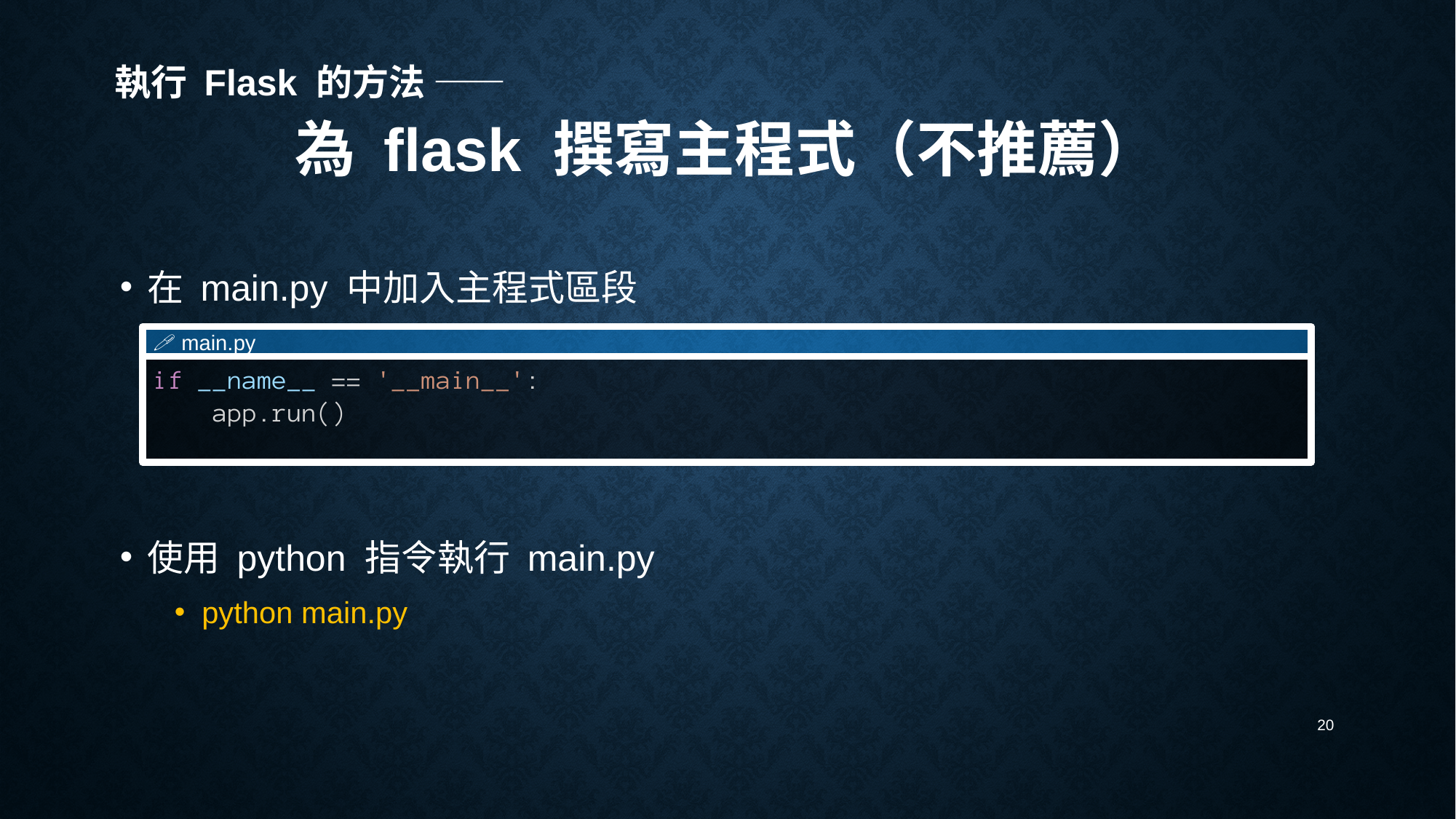

執行 Flask 的方法 ——
# 為 flask 撰寫主程式（不推薦）
在 main.py 中加入主程式區段

使用 python 指令執行 main.py
python main.py
🖊 main.py
if __name__ == '__main__':
    app.run()

20